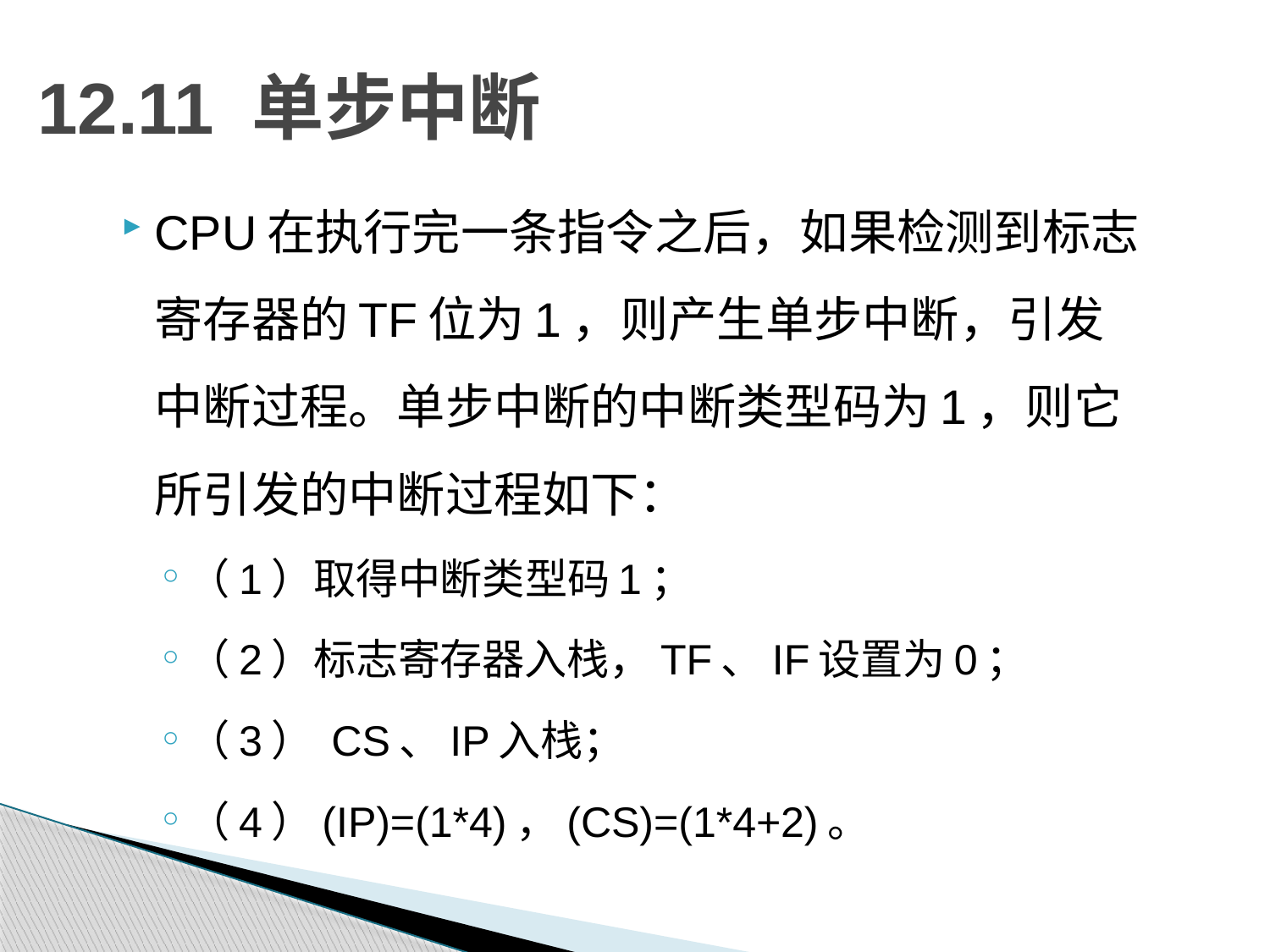

# 12.11 单步中断
CPU在执行完一条指令之后，如果检测到标志寄存器的TF位为1，则产生单步中断，引发中断过程。单步中断的中断类型码为1，则它所引发的中断过程如下：
（1）取得中断类型码1；
（2）标志寄存器入栈，TF、IF设置为0；
（3） CS、IP入栈；
（4）(IP)=(1*4)，(CS)=(1*4+2)。